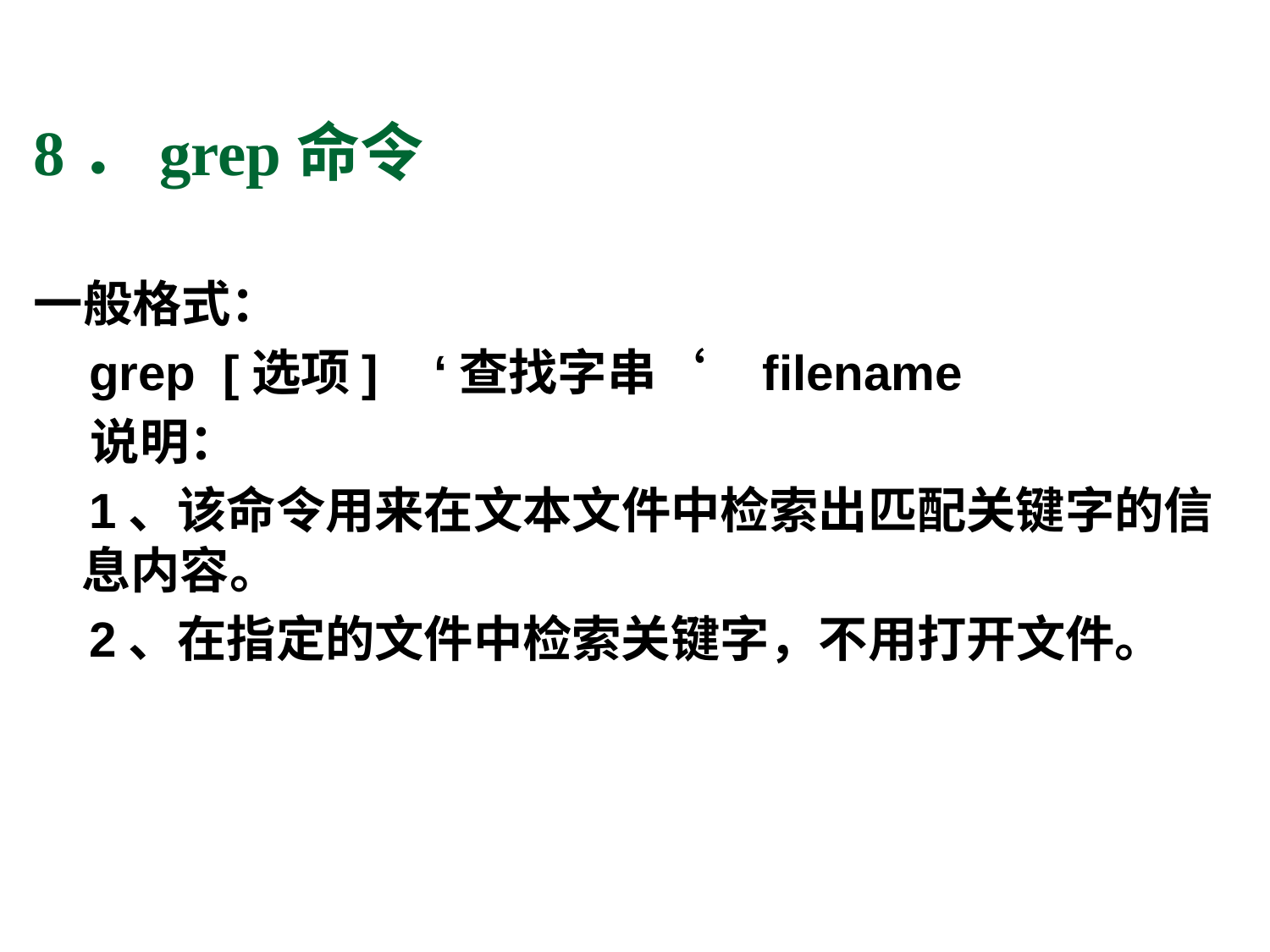

# 2.4.2  匹配、排序及显示指定内容的命令
8．grep命令

一般格式：
    grep  [选项]    ‘查找字串‘    filename
    说明：
    1、该命令用来在文本文件中检索出匹配关键字的信息内容。
    2、在指定的文件中检索关键字，不用打开文件。